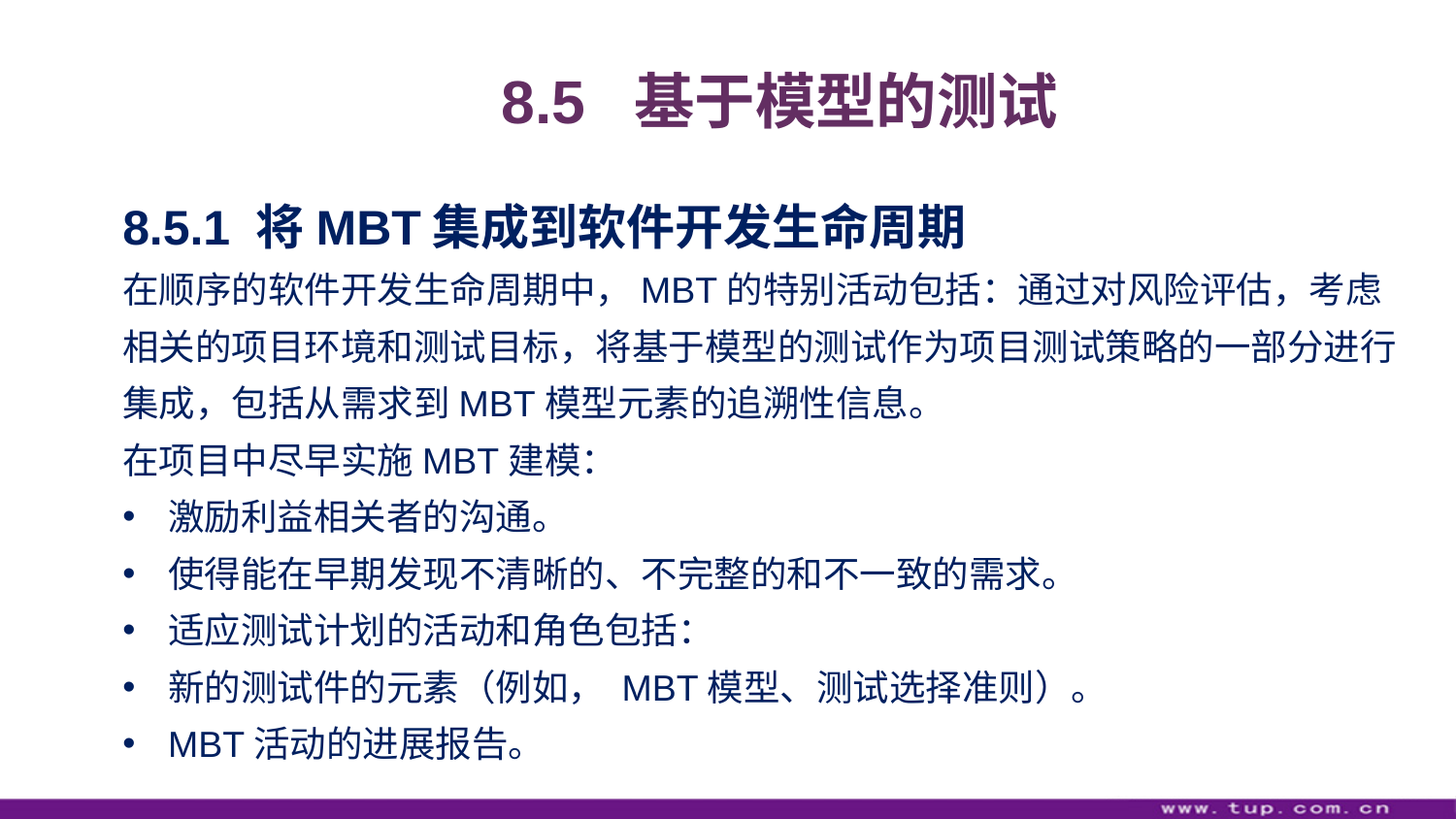

8.5  基于模型的测试

8.5.1 将MBT集成到软件开发生命周期
在顺序的软件开发生命周期中，MBT的特别活动包括：通过对风险评估，考虑相关的项目环境和测试目标，将基于模型的测试作为项目测试策略的一部分进行集成，包括从需求到MBT模型元素的追溯性信息。
在项目中尽早实施MBT建模：
激励利益相关者的沟通。
使得能在早期发现不清晰的、不完整的和不一致的需求。
适应测试计划的活动和角色包括：
新的测试件的元素（例如， MBT模型、测试选择准则）。
MBT活动的进展报告。